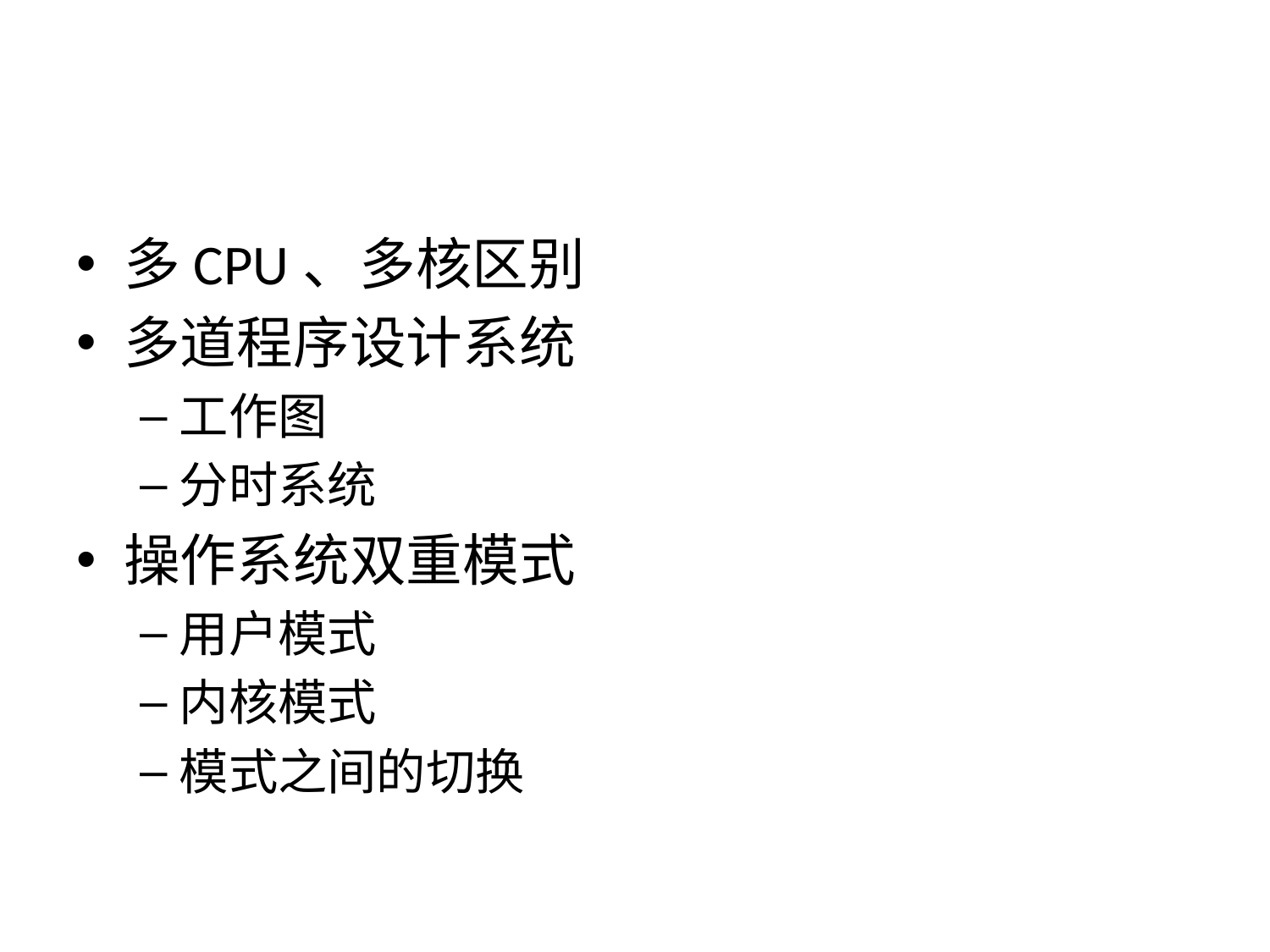

#
多CPU、多核区别
多道程序设计系统
工作图
分时系统
操作系统双重模式
用户模式
内核模式
模式之间的切换